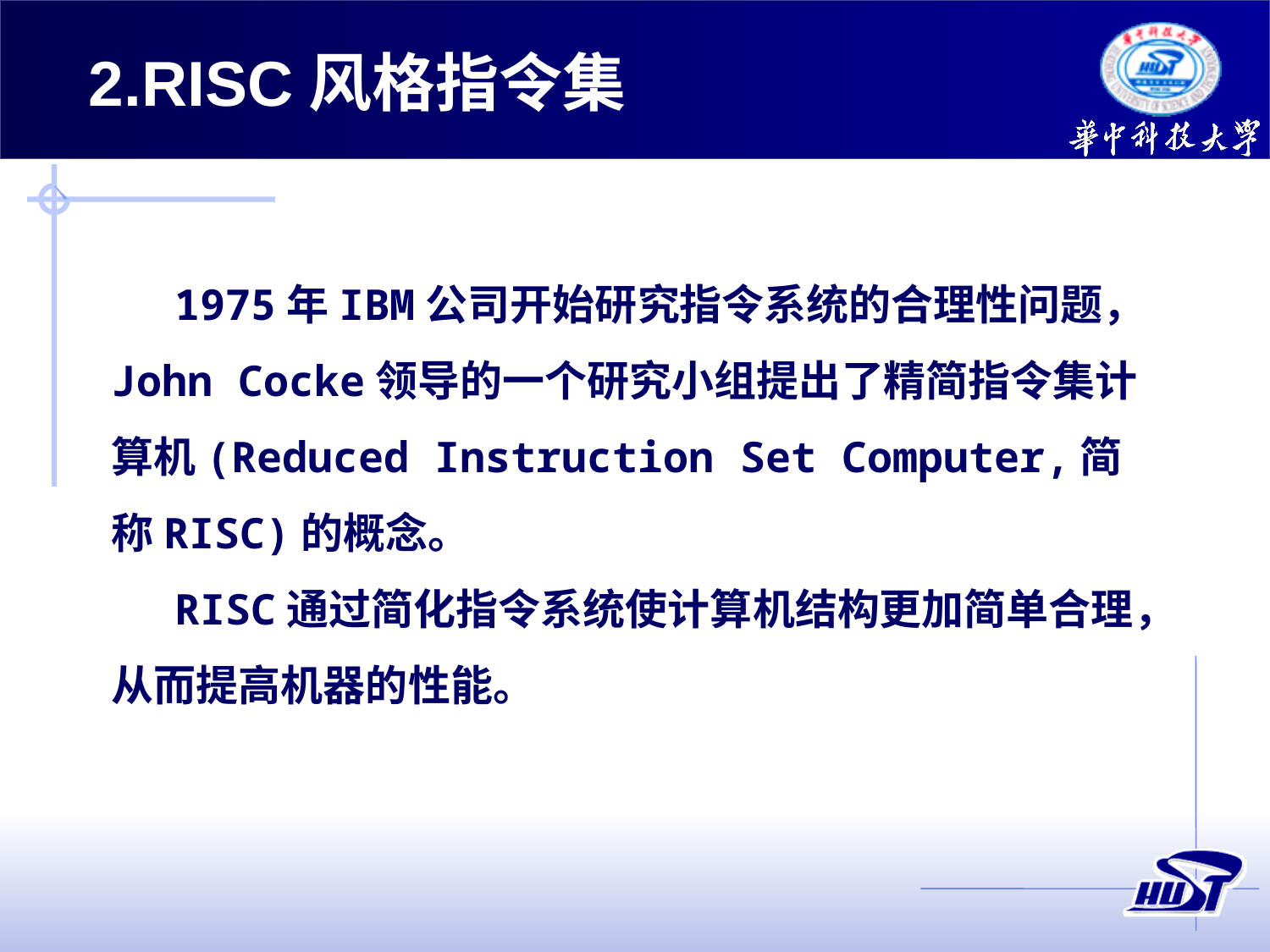

2.RISC风格指令集
1975年IBM公司开始研究指令系统的合理性问题，John Cocke领导的一个研究小组提出了精简指令集计算机(Reduced Instruction Set Computer,简称RISC)的概念。
RISC通过简化指令系统使计算机结构更加简单合理，从而提高机器的性能。